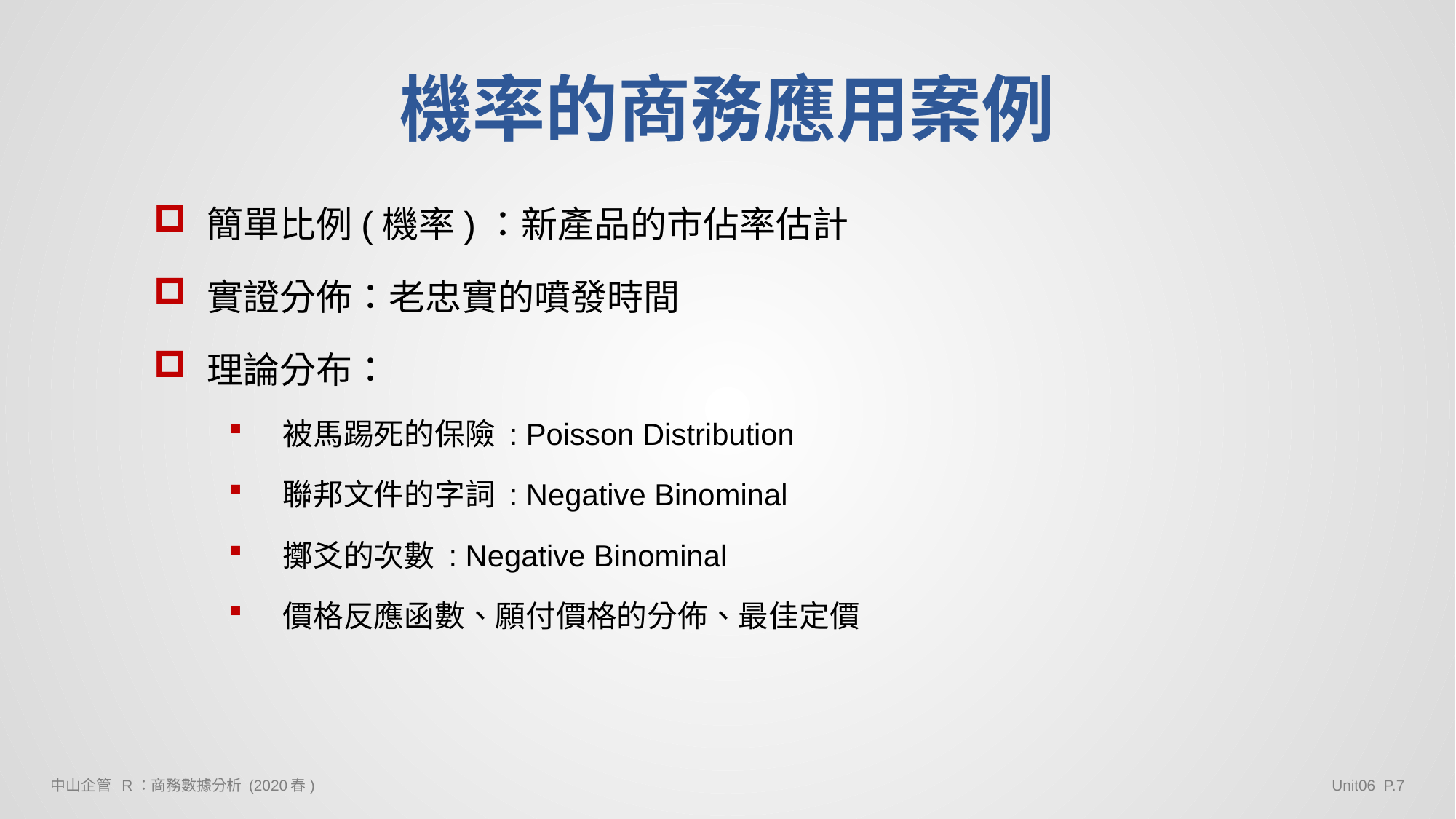

# 機率的商務應用案例
簡單比例(機率)：新產品的市佔率估計
實證分佈：老忠實的噴發時間
理論分布：
被馬踢死的保險 : Poisson Distribution
聯邦文件的字詞 : Negative Binominal
擲爻的次數 : Negative Binominal
價格反應函數、願付價格的分佈、最佳定價